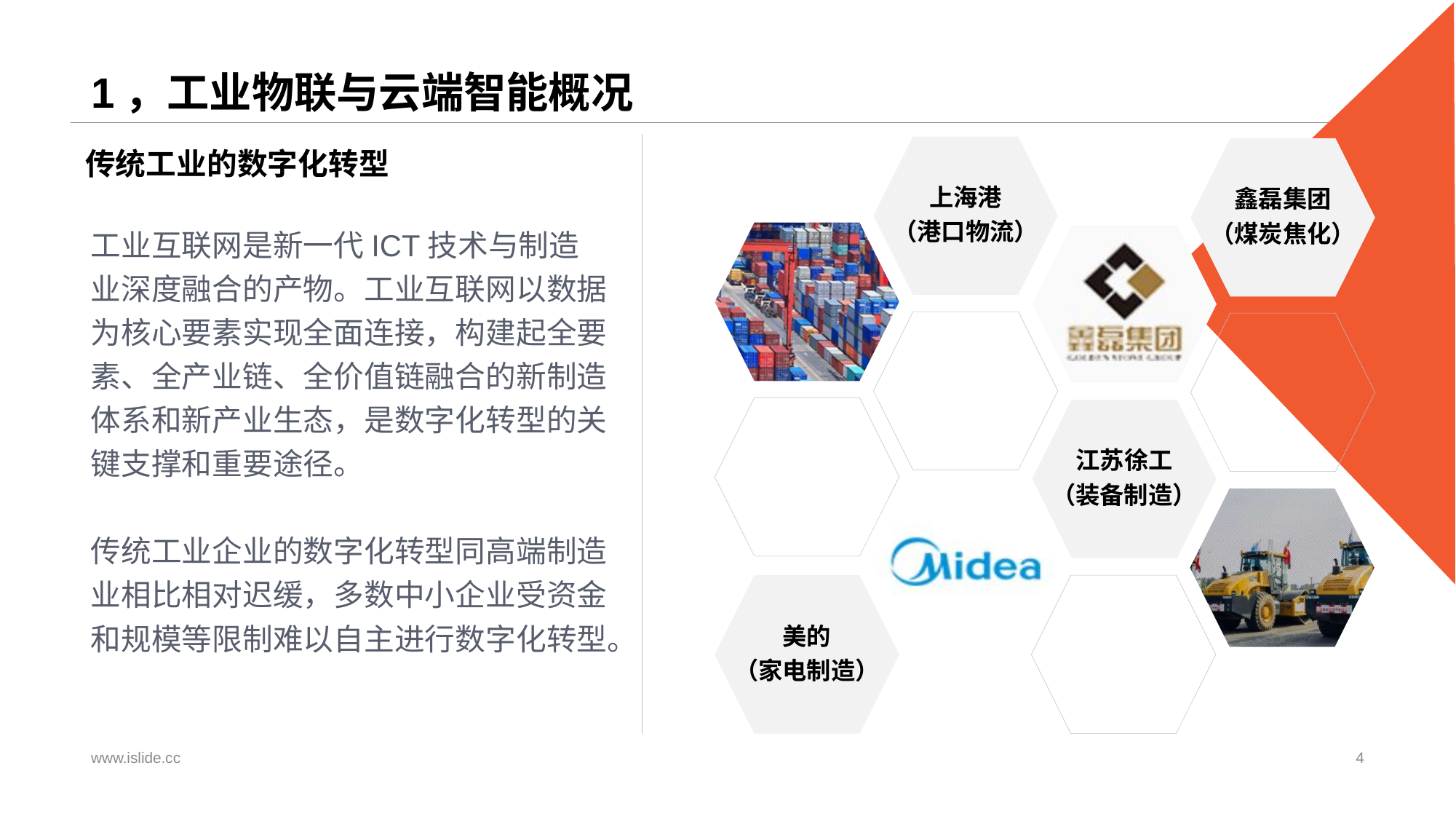

# 1，工业物联与云端智能概况

上海港
（港口物流）
鑫磊集团
（煤炭焦化）
传统工业的数字化转型

江苏徐工
（装备制造）

美的
（家电制造）

工业互联网是新一代ICT技术与制造业深度融合的产物。工业互联网以数据为核心要素实现全面连接，构建起全要素、全产业链、全价值链融合的新制造体系和新产业生态，是数字化转型的关键支撑和重要途径。

传统工业企业的数字化转型同高端制造业相比相对迟缓，多数中小企业受资金和规模等限制难以自主进行数字化转型。

www.islide.cc
4